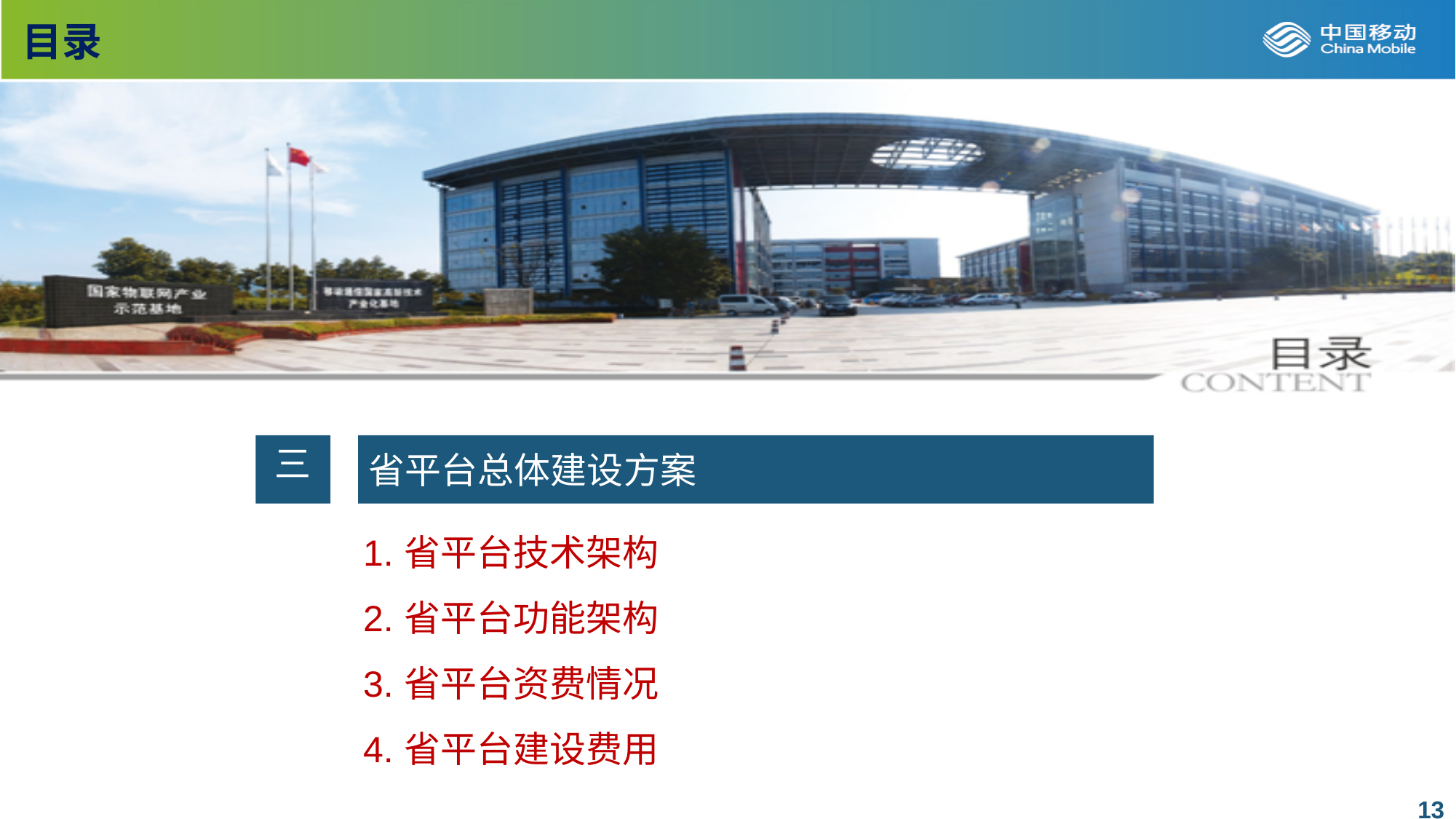

# 目录
三
省平台总体建设方案
省平台技术架构
省平台功能架构
省平台资费情况
省平台建设费用